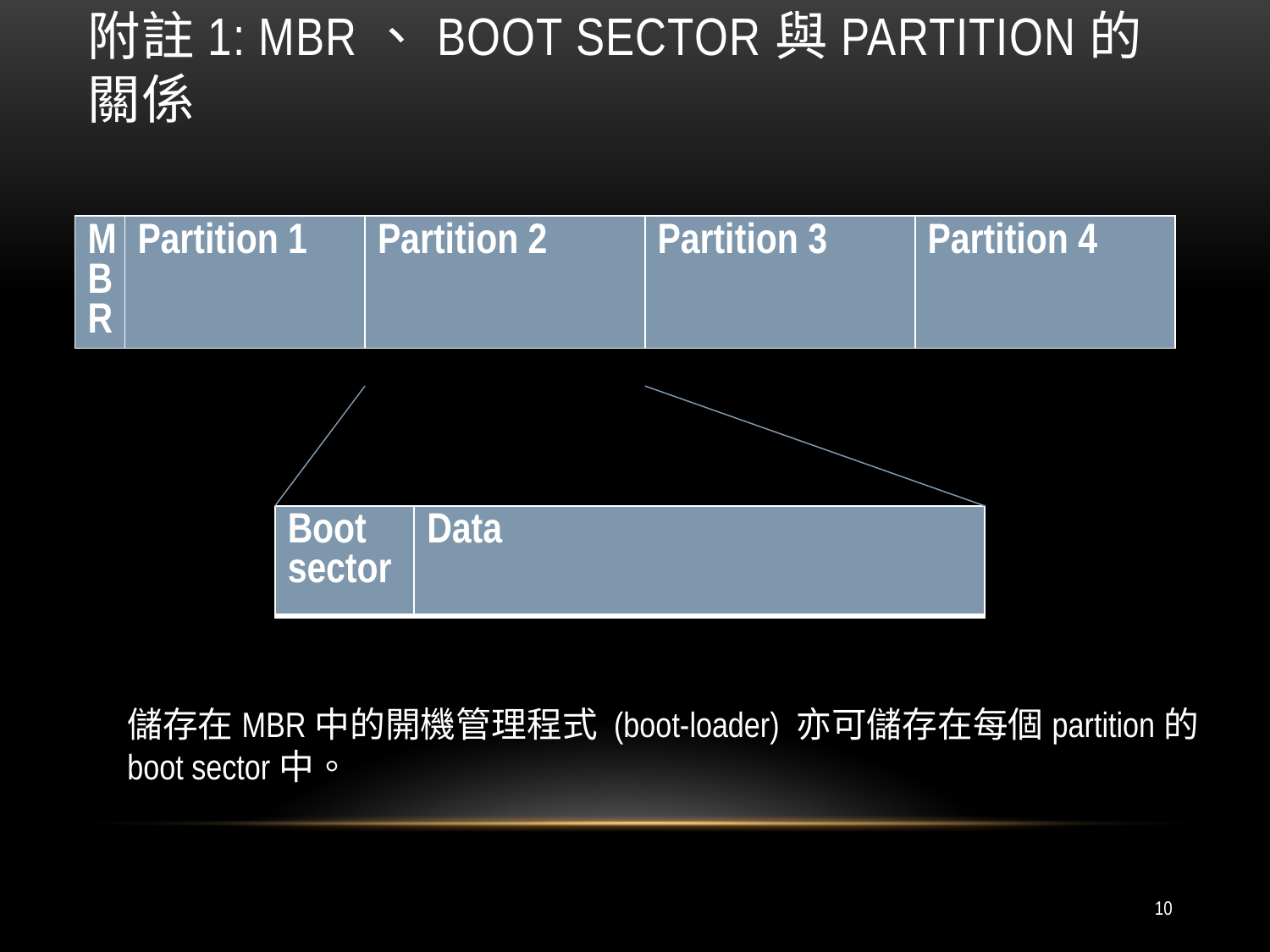

# 附註1: mbr、boot sector與partition的關係
| MBR | Partition 1 | Partition 2 | Partition 3 | Partition 4 |
| --- | --- | --- | --- | --- |
| Boot sector | Data |
| --- | --- |
儲存在MBR中的開機管理程式 (boot-loader) 亦可儲存在每個partition的 boot sector中。
10